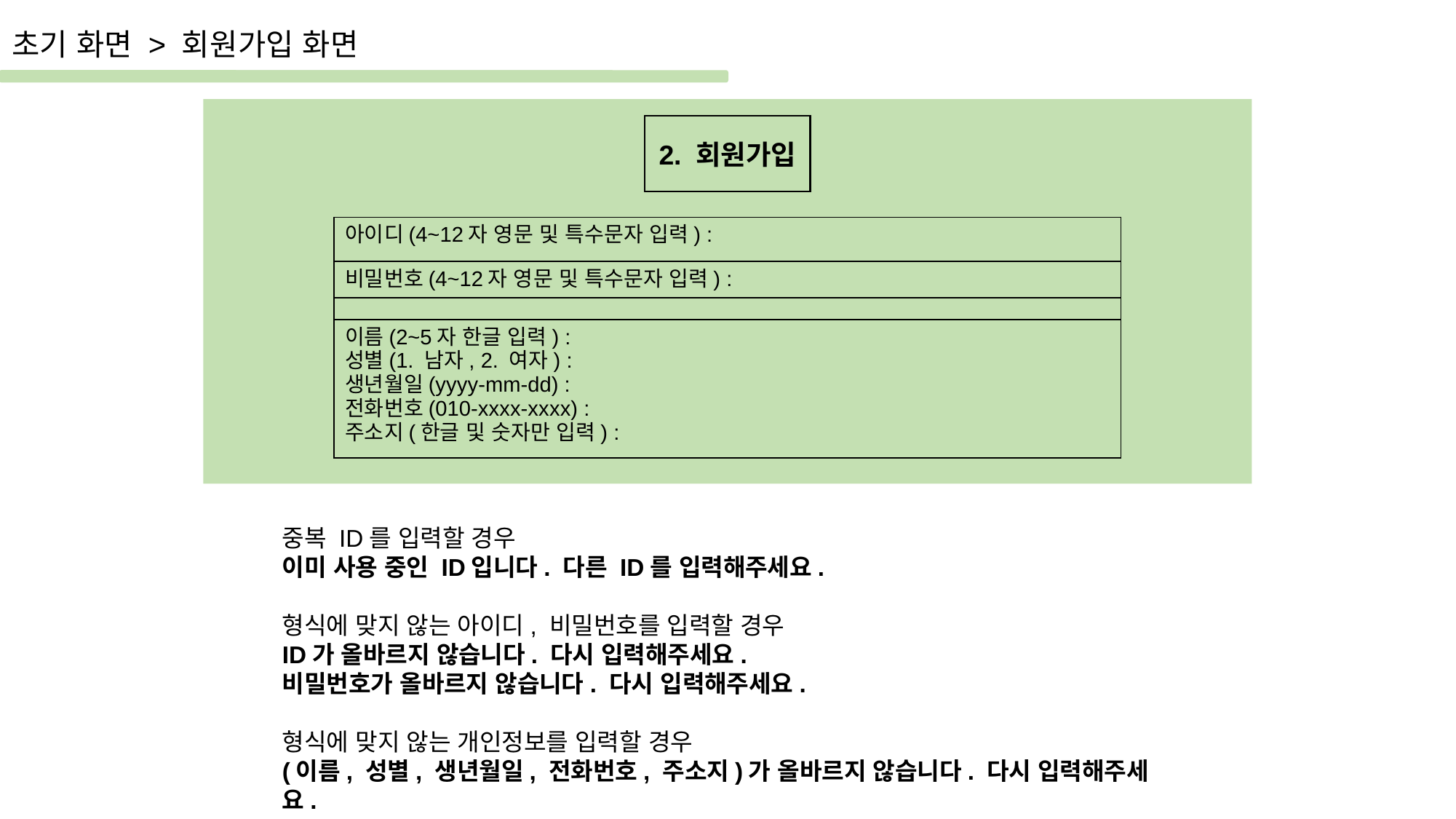

초기 화면 > 회원가입 화면

2. 회원가입
| 아이디(4~12자 영문 및 특수문자 입력) : |
| --- |
| 비밀번호(4~12자 영문 및 특수문자 입력) : |
|  |
| 이름(2~5자 한글 입력) : 성별(1. 남자, 2. 여자) : 생년월일(yyyy-mm-dd) : 전화번호(010-xxxx-xxxx) : 주소지(한글 및 숫자만 입력) : |
중복 ID를 입력할 경우
이미 사용 중인 ID입니다. 다른 ID를 입력해주세요.

형식에 맞지 않는 아이디, 비밀번호를 입력할 경우
ID가 올바르지 않습니다. 다시 입력해주세요.
비밀번호가 올바르지 않습니다. 다시 입력해주세요.

형식에 맞지 않는 개인정보를 입력할 경우
(이름, 성별, 생년월일, 전화번호, 주소지)가 올바르지 않습니다. 다시 입력해주세요.